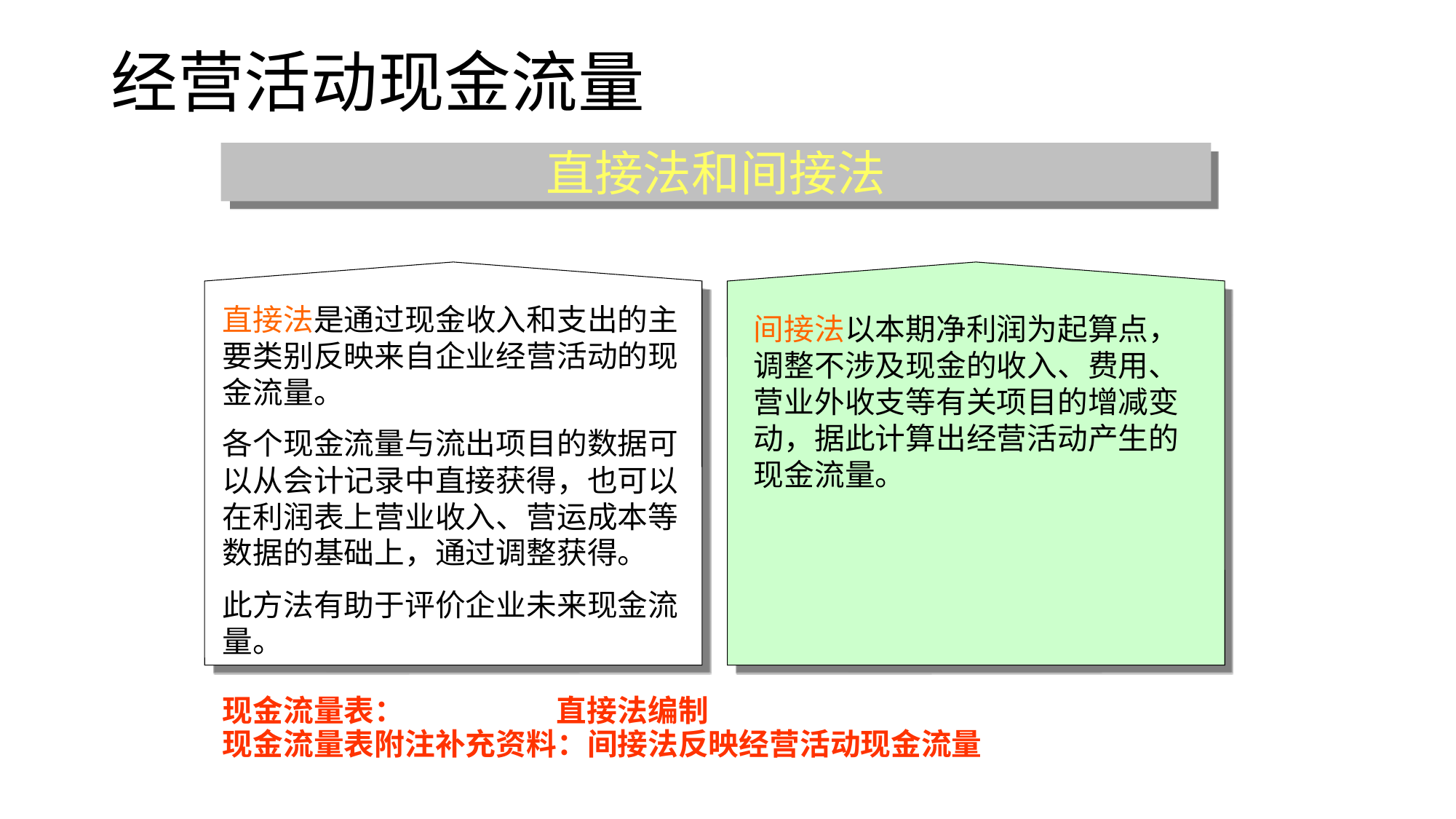

# 经营活动现金流量
直接法和间接法

直接法是通过现金收入和支出的主要类别反映来自企业经营活动的现金流量。
各个现金流量与流出项目的数据可以从会计记录中直接获得，也可以在利润表上营业收入、营运成本等数据的基础上，通过调整获得。
此方法有助于评价企业未来现金流量。
间接法以本期净利润为起算点，调整不涉及现金的收入、费用、营业外收支等有关项目的增减变动，据此计算出经营活动产生的现金流量。

现金流量表：                      直接法编制
现金流量表附注补充资料：间接法反映经营活动现金流量
2023/3/30
43